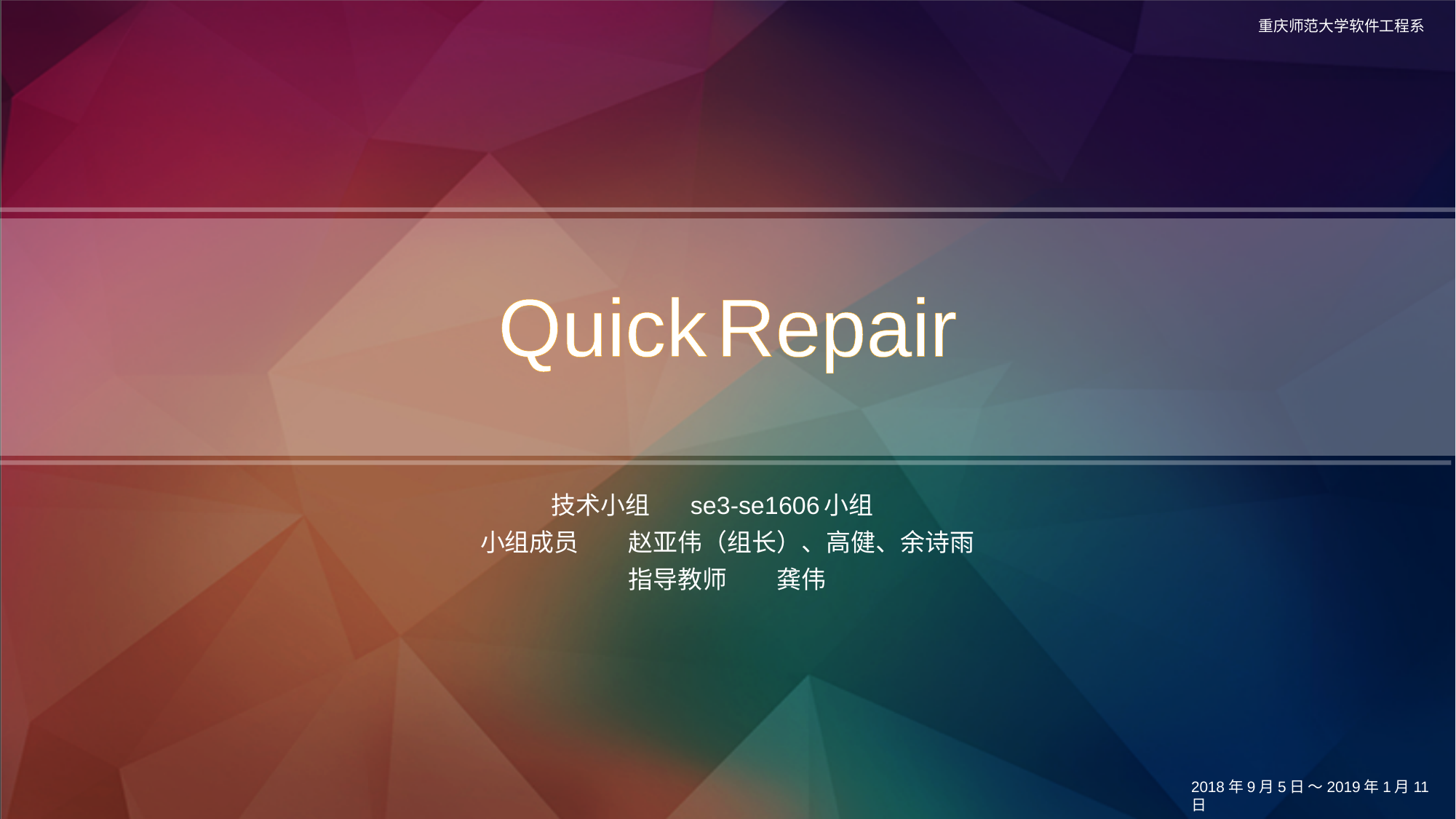

重庆师范大学软件工程系
# Quick	Repair
 技术小组	se3-se1606小组
小组成员	赵亚伟（组长）、高健、余诗雨
指导教师	龚伟
2018年9月5日 ～2019年1月11日